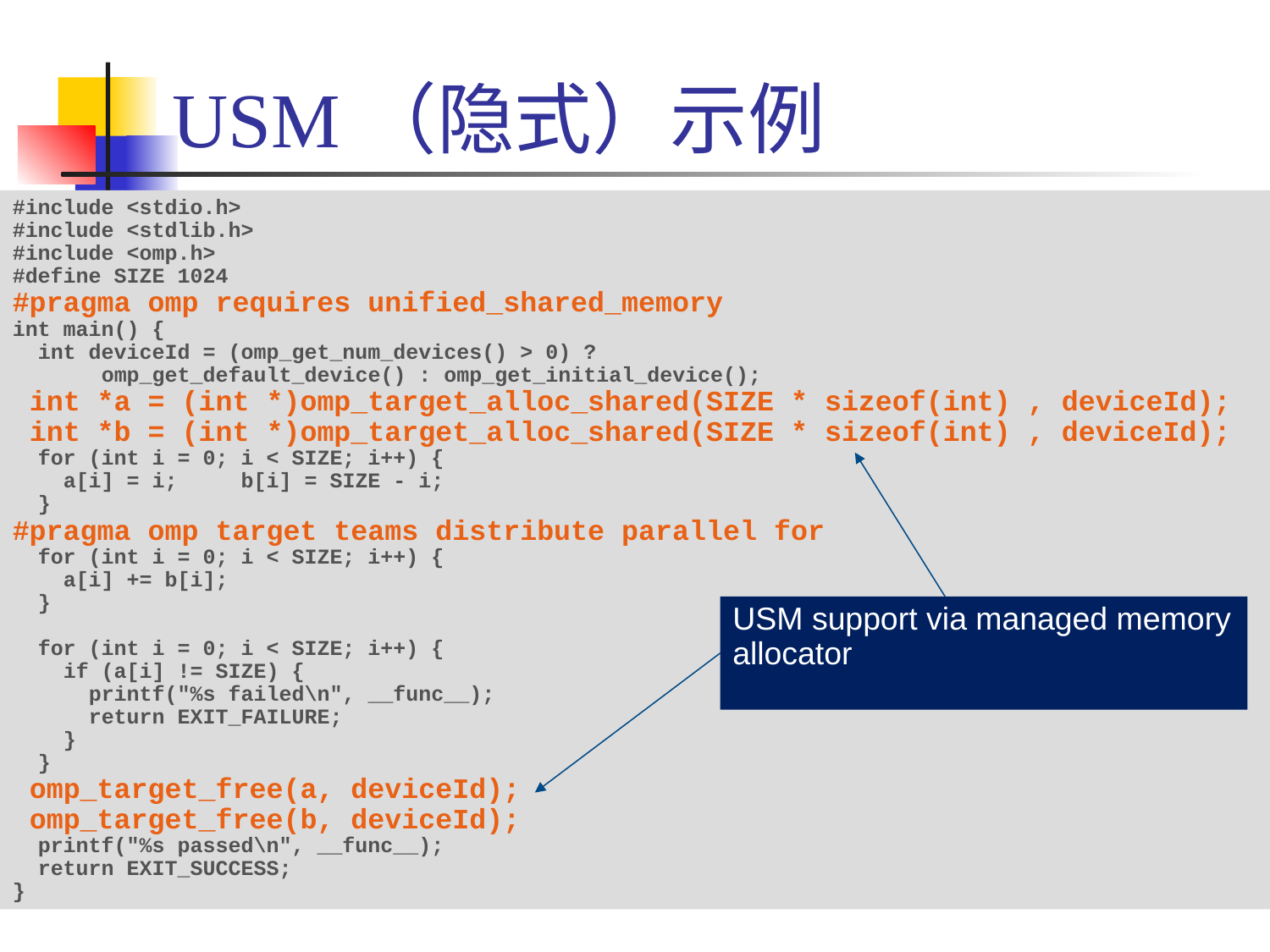

# USM（隐式）示例
#include <stdio.h>
#include <stdlib.h>
#include <omp.h>
#define SIZE 1024
#pragma omp requires unified_shared_memory
int main() {
  int deviceId = (omp_get_num_devices() > 0) ?
       omp_get_default_device() : omp_get_initial_device();
 int *a = (int *)omp_target_alloc_shared(SIZE * sizeof(int) , deviceId);
 int *b = (int *)omp_target_alloc_shared(SIZE * sizeof(int) , deviceId);
  for (int i = 0; i < SIZE; i++) {
    a[i] = i;     b[i] = SIZE - i;
  }
#pragma omp target teams distribute parallel for
  for (int i = 0; i < SIZE; i++) {
    a[i] += b[i];
  }

  for (int i = 0; i < SIZE; i++) {
    if (a[i] != SIZE) {
      printf("%s failed\n", __func__);
      return EXIT_FAILURE;
    }
  }
 omp_target_free(a, deviceId);
 omp_target_free(b, deviceId);
  printf("%s passed\n", __func__);
  return EXIT_SUCCESS;
}

USM support via managed memory allocator